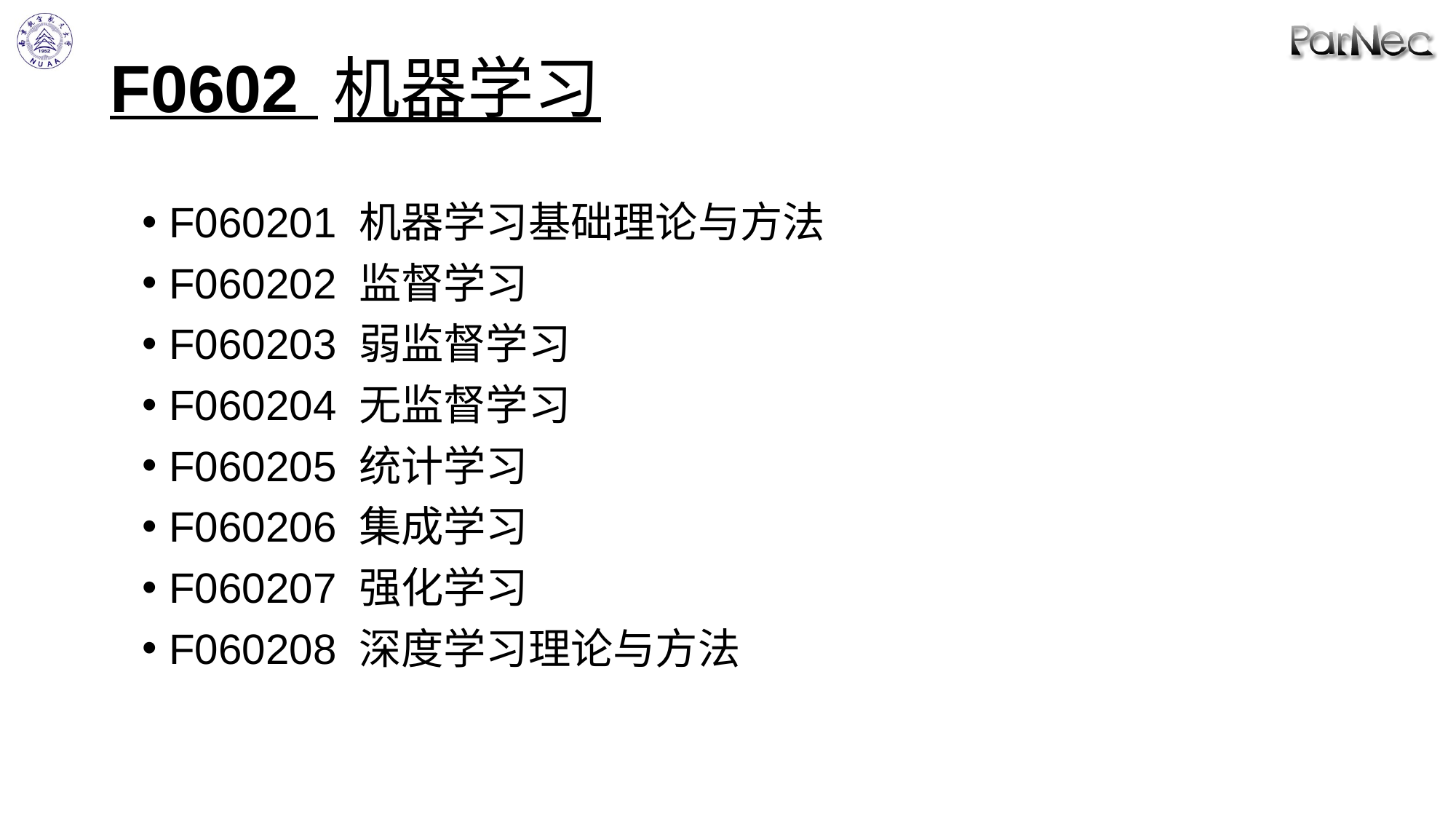

# F0602 机器学习
F060201 机器学习基础理论与方法
F060202 监督学习
F060203 弱监督学习
F060204 无监督学习
F060205 统计学习
F060206 集成学习
F060207 强化学习
F060208 深度学习理论与方法